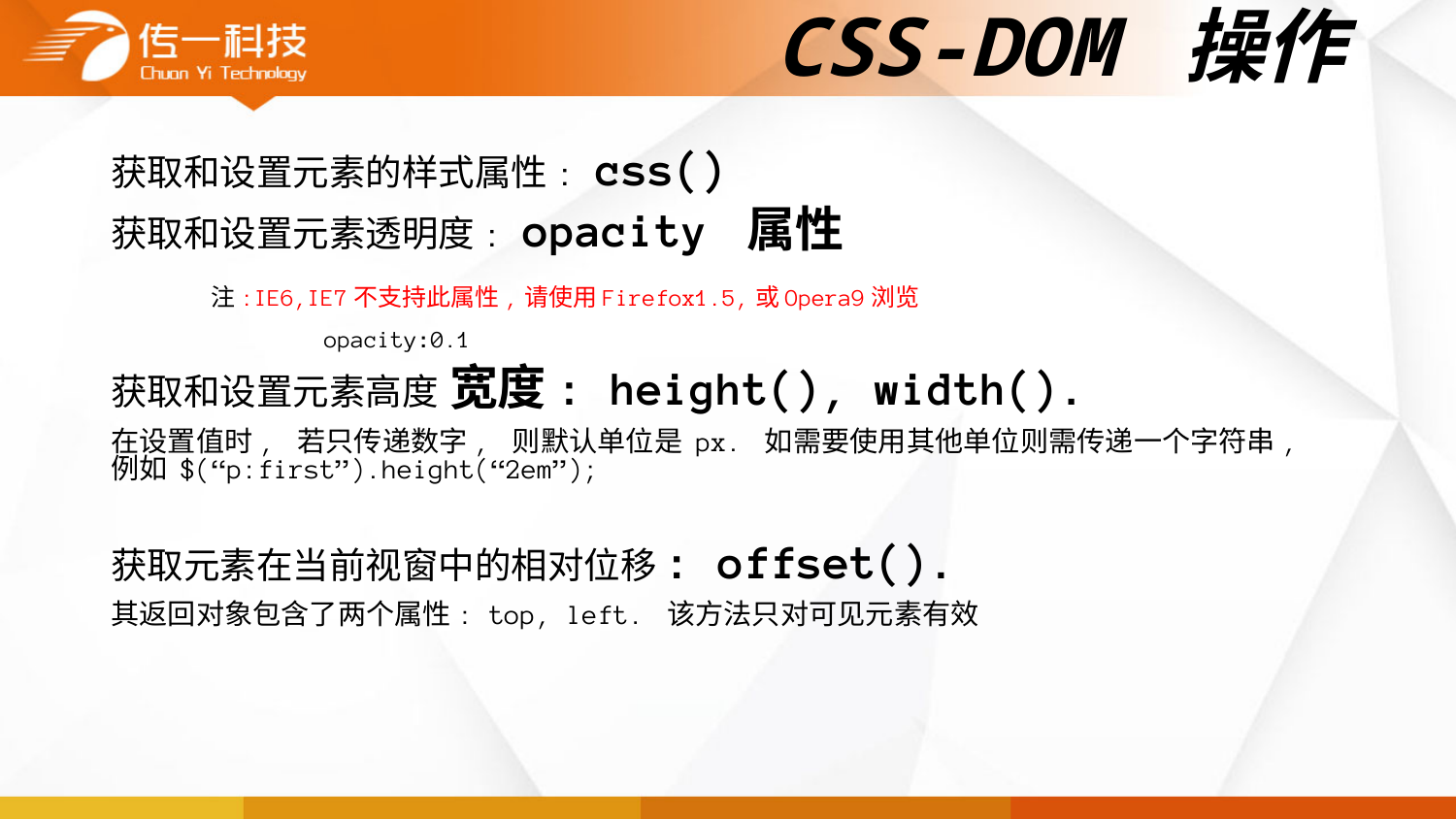

# CSS-DOM 操作
获取和设置元素的样式属性: css()
获取和设置元素透明度: opacity 属性
         注:IE6,IE7不支持此属性,请使用Firefox1.5,或Opera9浏览
                opacity:0.1
获取和设置元素高度 宽度: height(), width().
在设置值时, 若只传递数字, 则默认单位是 px. 如需要使用其他单位则需传递一个字符串, 例如 $(“p:first”).height(“2em”);

获取元素在当前视窗中的相对位移: offset().
其返回对象包含了两个属性: top, left. 该方法只对可见元素有效